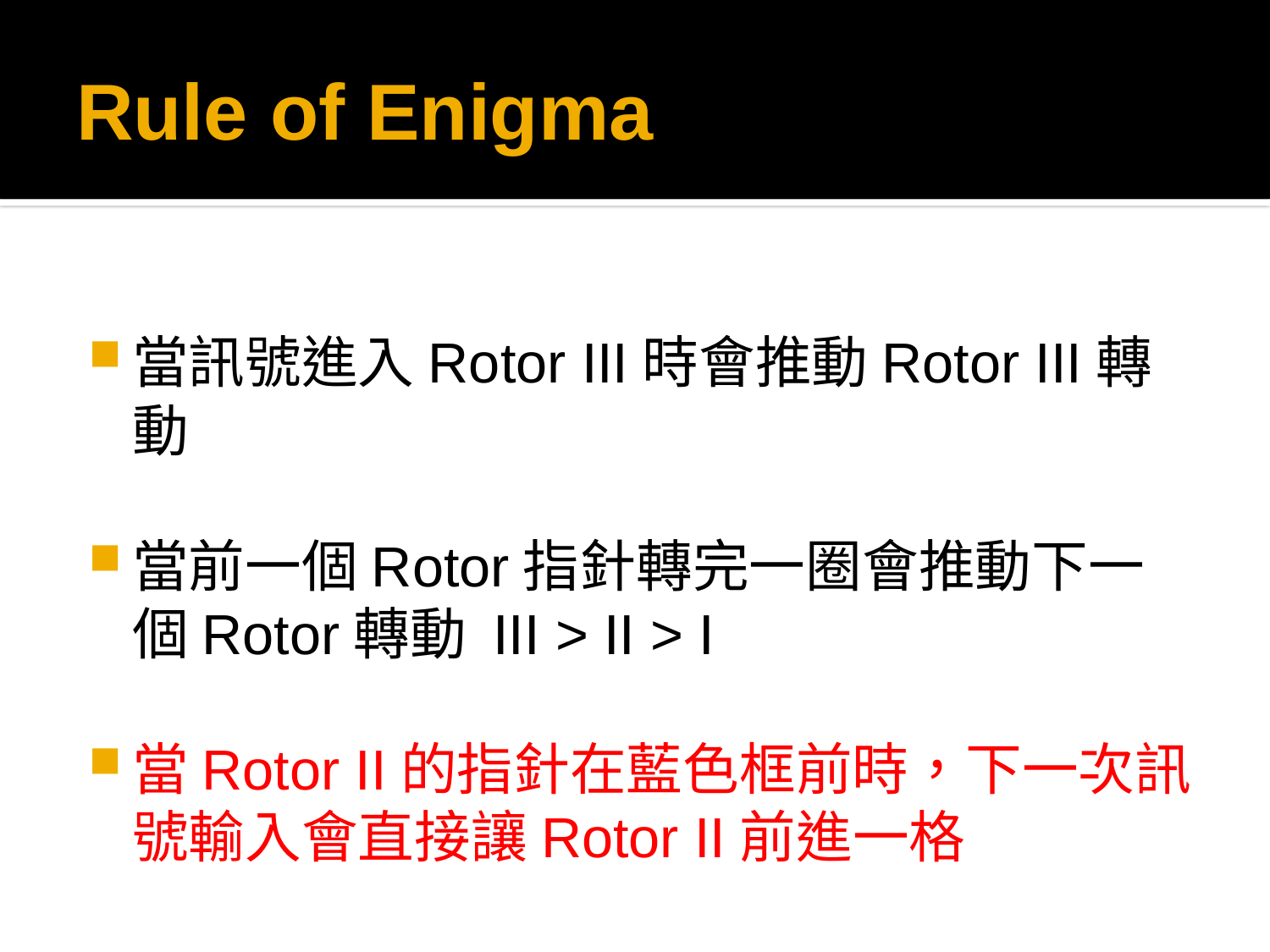

# Rule of Enigma

當訊號進入Rotor III時會推動Rotor III轉動

當前一個Rotor指針轉完一圈會推動下一個Rotor轉動 III > II > I

當Rotor II的指針在藍色框前時，下一次訊號輸入會直接讓Rotor II前進一格